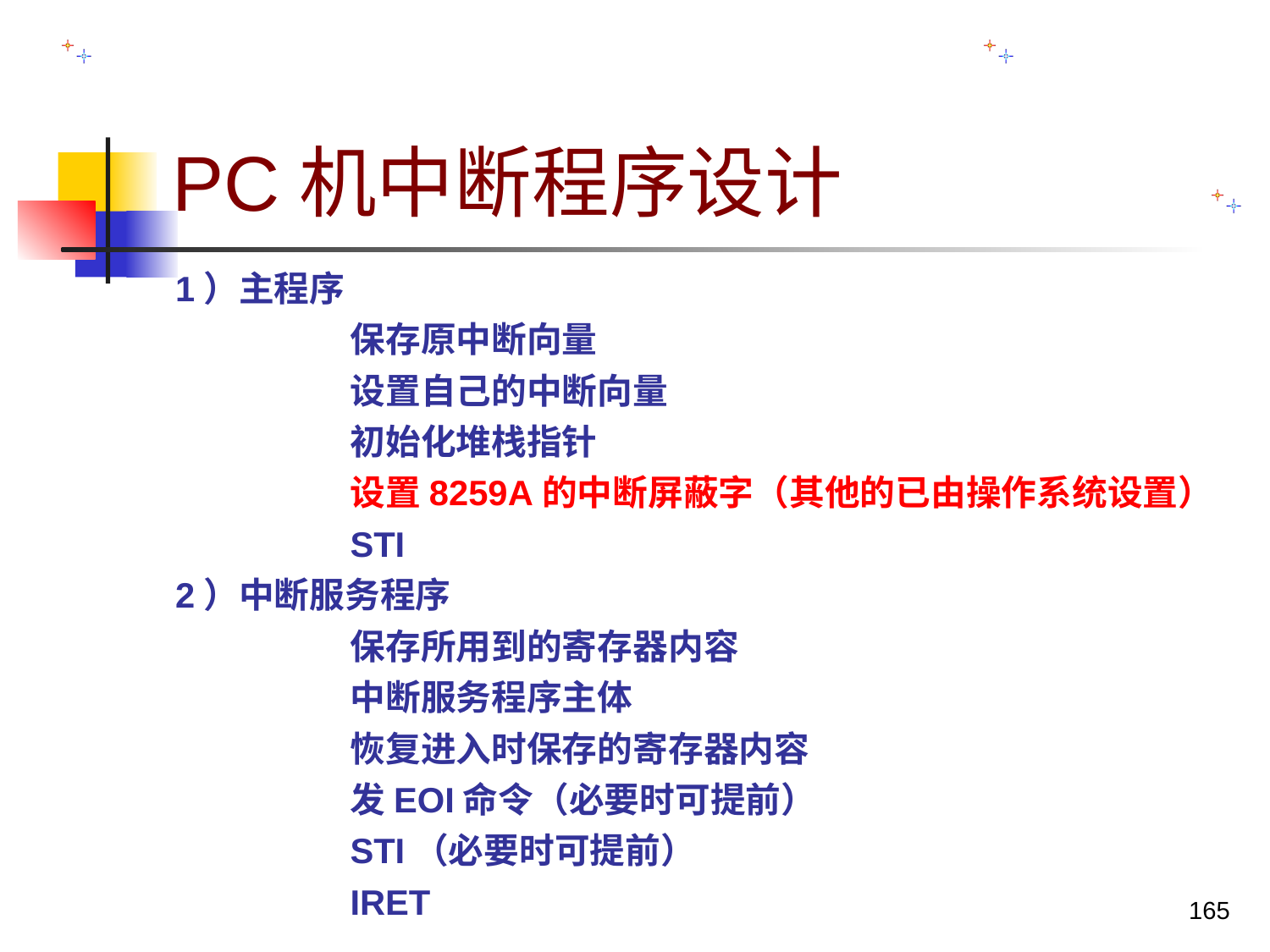

PC机中断程序设计
1）主程序
		保存原中断向量
		设置自己的中断向量
		初始化堆栈指针
		设置8259A的中断屏蔽字（其他的已由操作系统设置）
		STI
2）中断服务程序
		保存所用到的寄存器内容
		中断服务程序主体
		恢复进入时保存的寄存器内容
		发EOI命令（必要时可提前）
		STI（必要时可提前）
		IRET
165